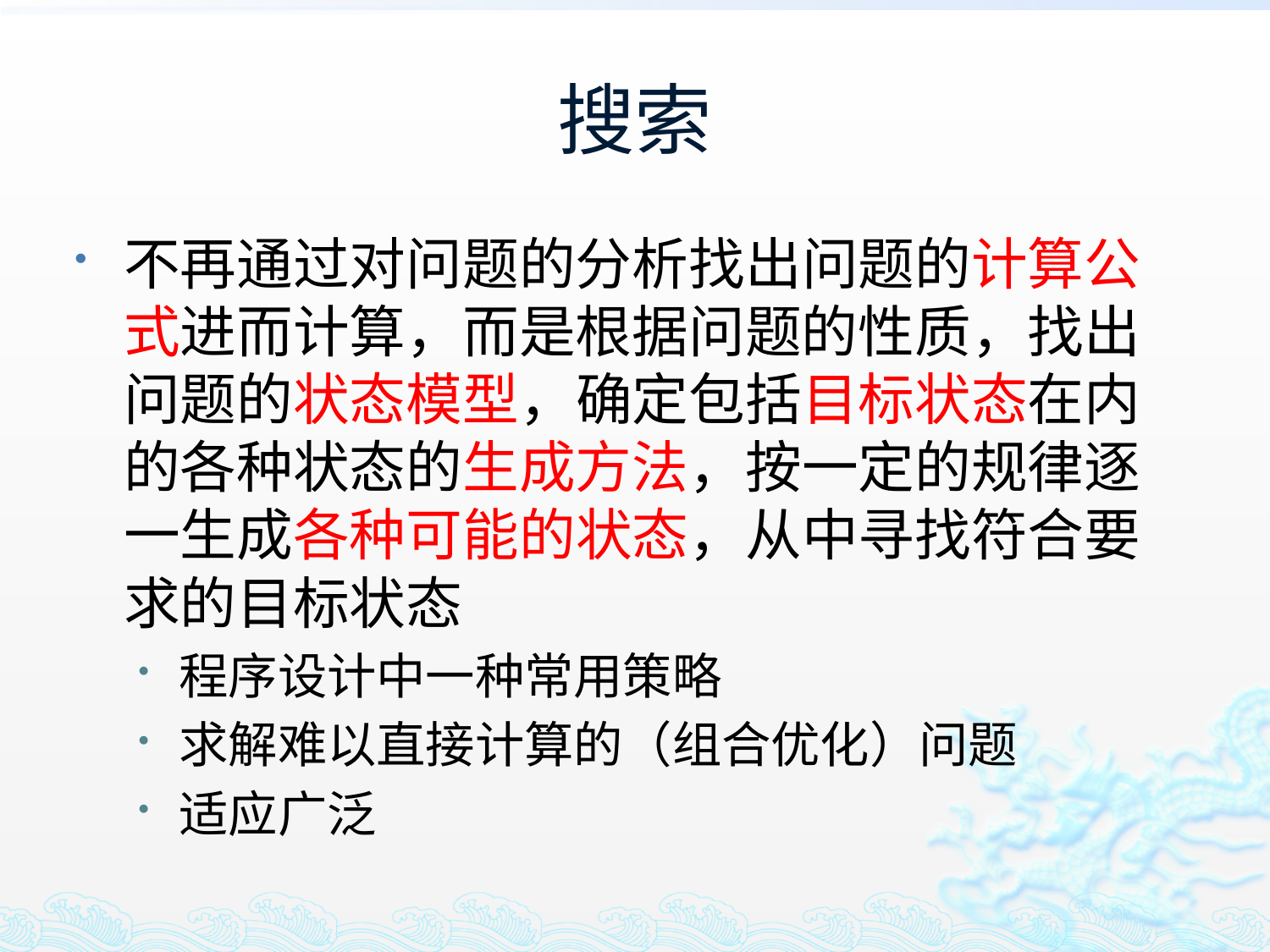

# 搜索
不再通过对问题的分析找出问题的计算公式进而计算，而是根据问题的性质，找出问题的状态模型，确定包括目标状态在内的各种状态的生成方法，按一定的规律逐一生成各种可能的状态，从中寻找符合要求的目标状态
程序设计中一种常用策略
求解难以直接计算的（组合优化）问题
适应广泛